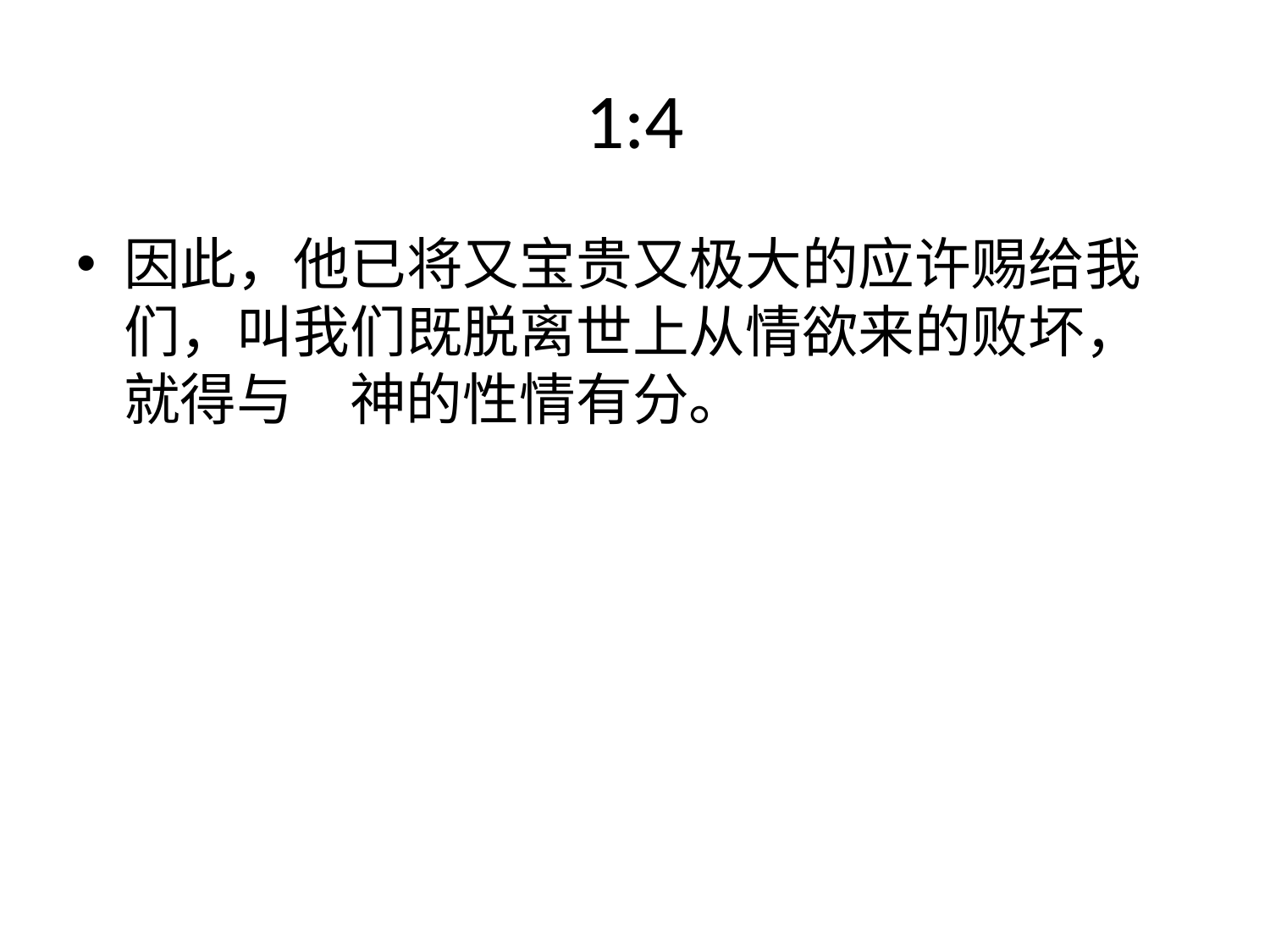

# 1:4
因此，他已将又宝贵又极大的应许赐给我们，叫我们既脱离世上从情欲来的败坏，就得与　神的性情有分。